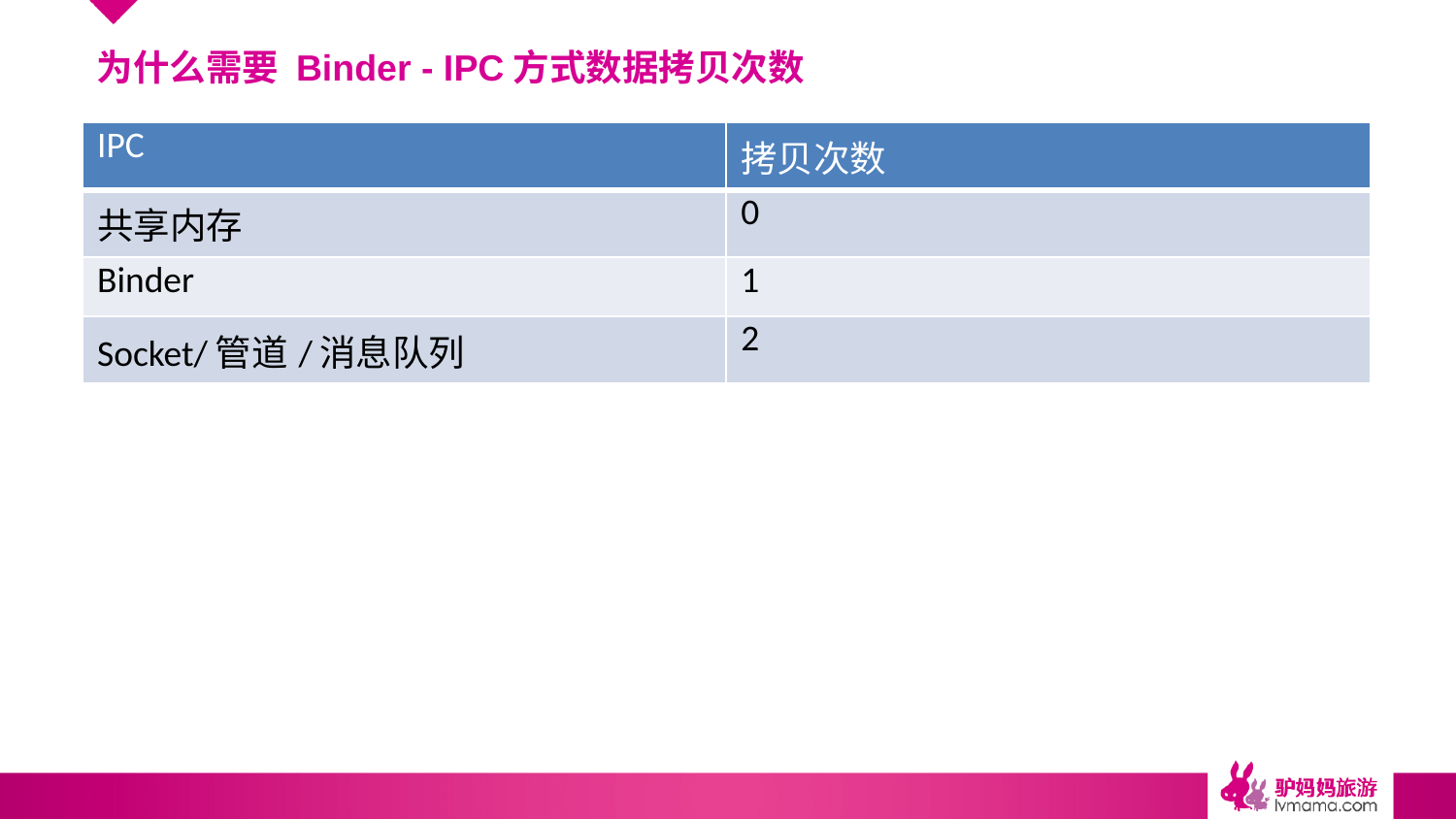

# 为什么需要 Binder - IPC方式数据拷贝次数
| IPC | 拷贝次数 |
| --- | --- |
| 共享内存 | 0 |
| Binder | 1 |
| Socket/管道/消息队列 | 2 |